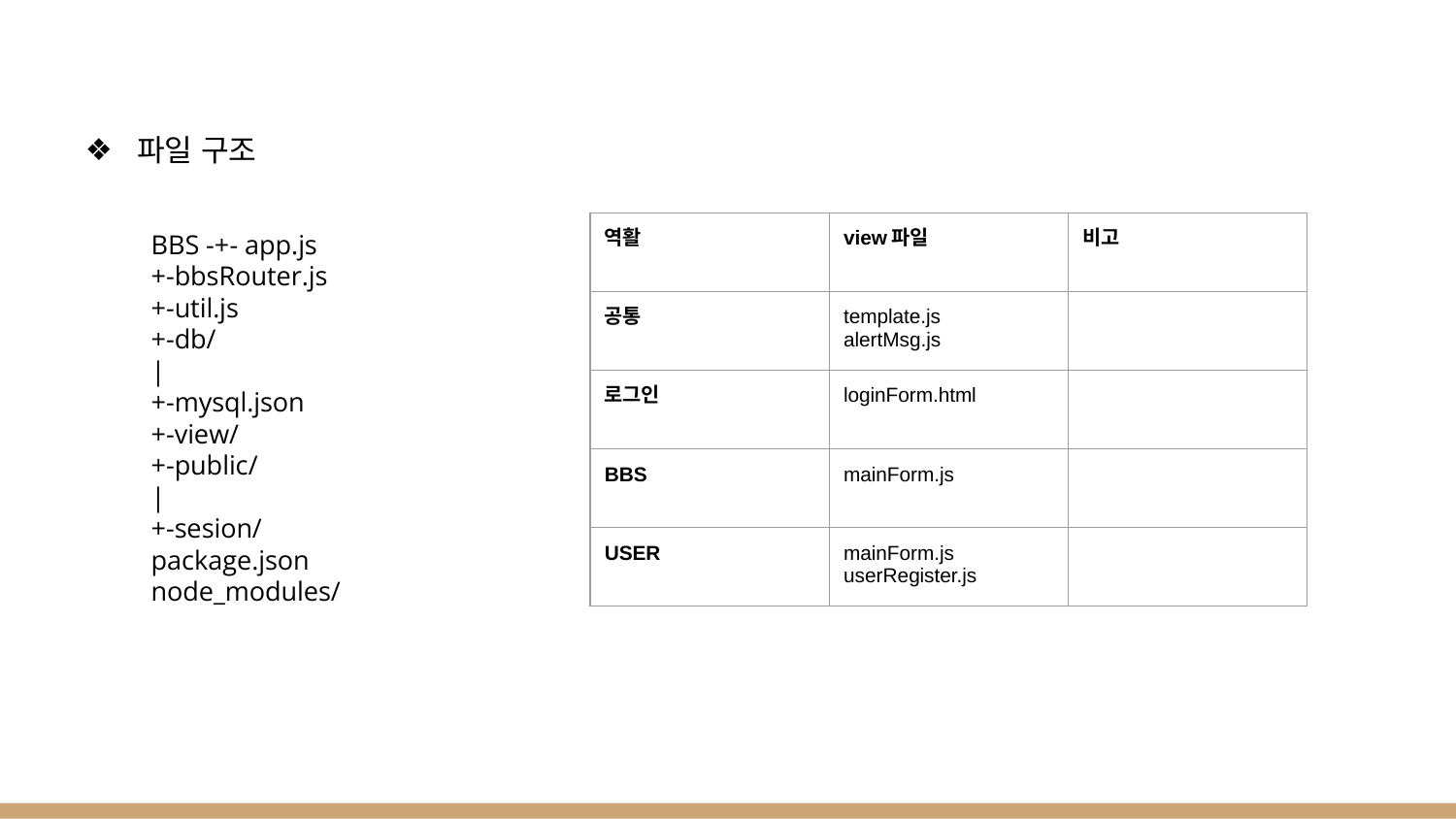

# 파일 구조
| 역활 | view파일 | 비고 |
| --- | --- | --- |
| 공통 | template.js alertMsg.js |  |
| 로그인 | loginForm.html |  |
| BBS | mainForm.js |  |
| USER | mainForm.js userRegister.js |  |
BBS -+- app.js
+-bbsRouter.js
+-util.js
+-db/
|
+-mysql.json
+-view/
+-public/
|
+-sesion/
package.json
node_modules/